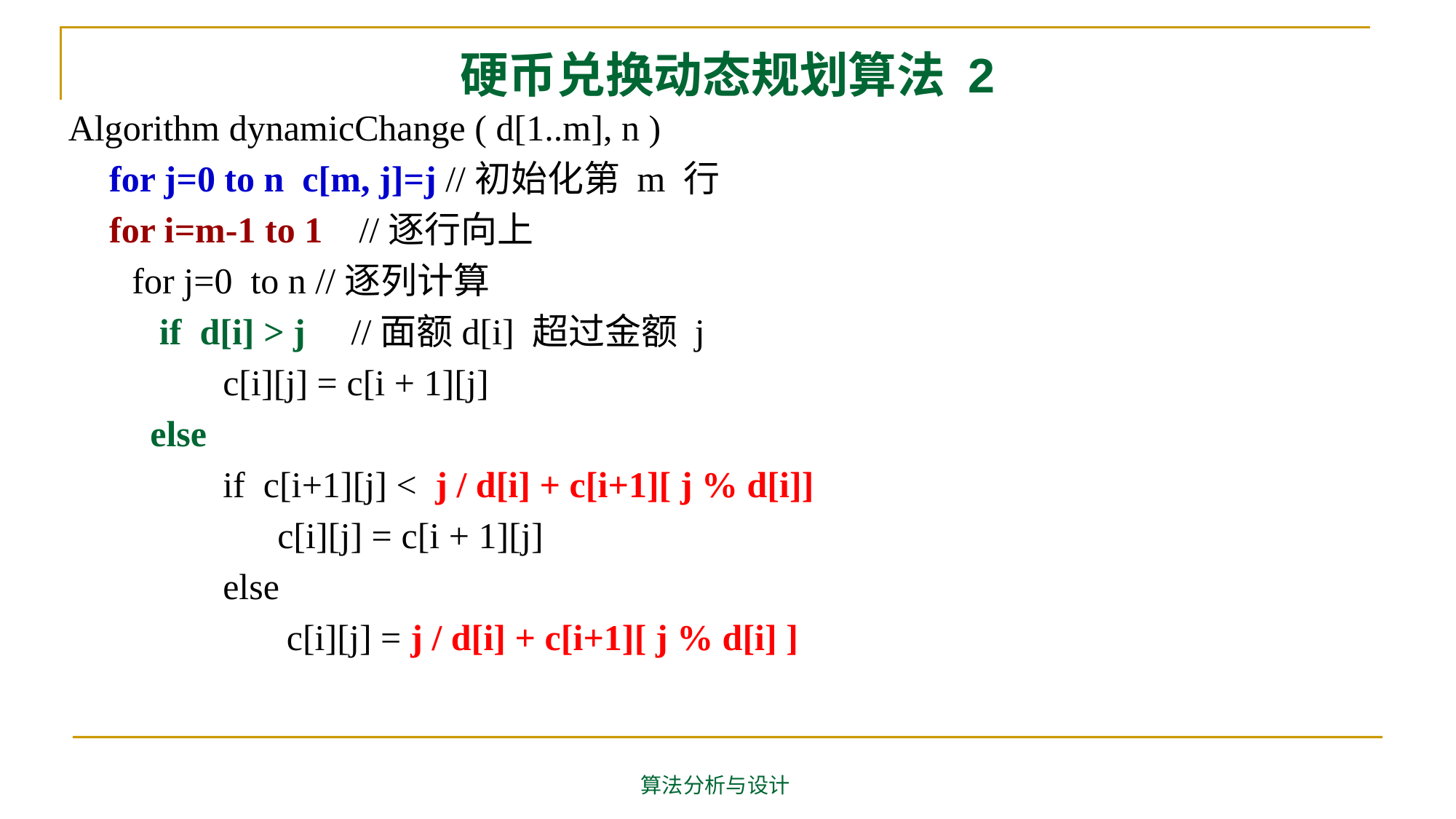

硬币兑换动态规划算法 2
Algorithm dynamicChange ( d[1..m], n )
	for j=0 to n  c[m, j]=j //初始化第 m 行
  	for i=m-1 to 1    //逐行向上
       for j=0  to n //逐列计算
          if  d[i] > j     //面额d[i] 超过金额 j
                 c[i][j] = c[i + 1][j]
         else
                 if  c[i+1][j] <  j / d[i] + c[i+1][ j % d[i]]
                       c[i][j] = c[i + 1][j]
                 else
                        c[i][j] = j / d[i] + c[i+1][ j % d[i] ]
算法分析与设计